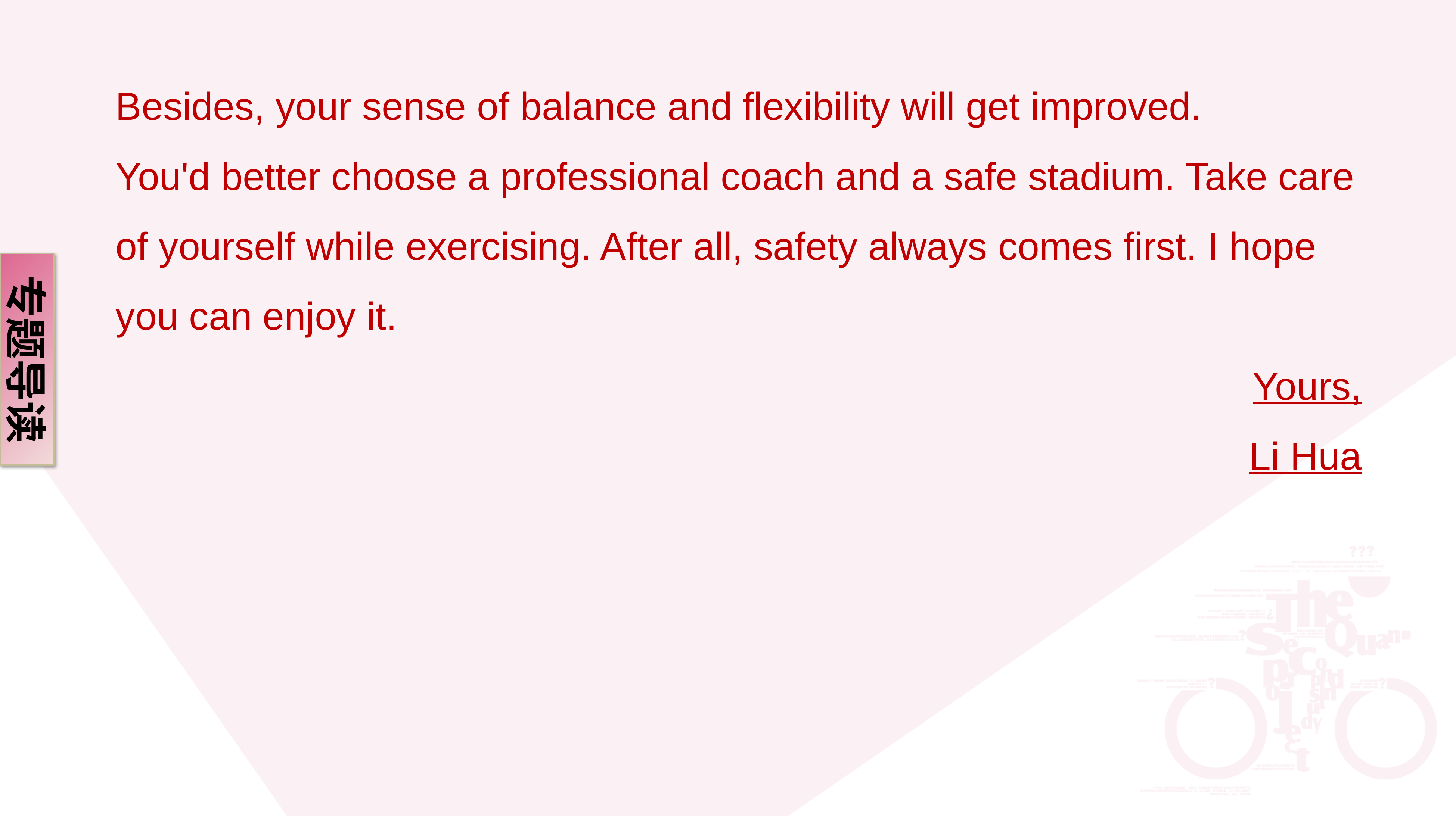

Besides, your sense of balance and flexibility will get improved.
You'd better choose a professional coach and a safe stadium. Take care of yourself while exercising. After all, safety always comes first. I hope you can enjoy it.
Yours,
Li Hua
专题导读